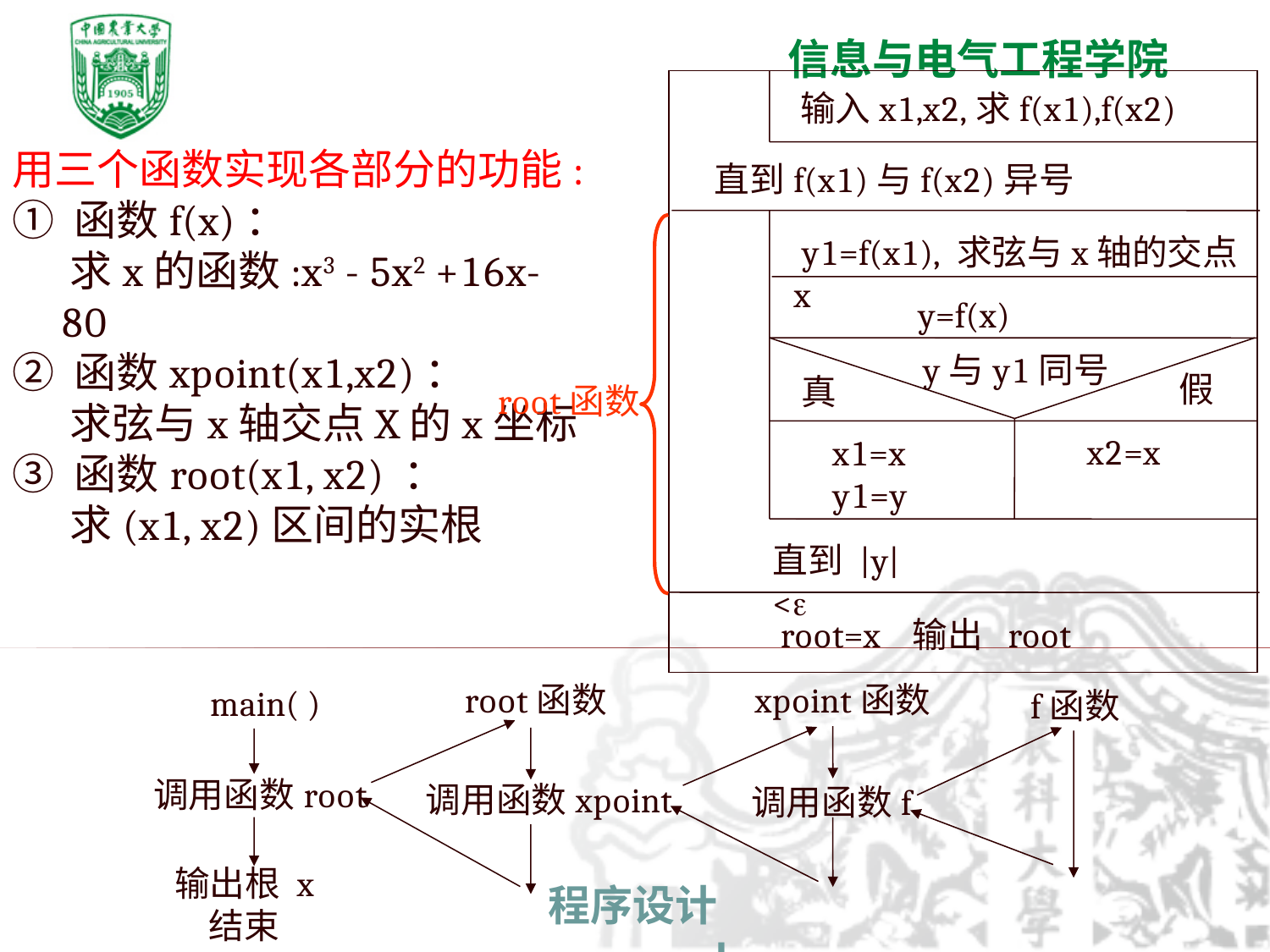

输入x1,x2,求f(x1),f(x2)

直到f(x1)与f(x2)异号

 y1=f(x1), 求弦与x轴的交点x

y=f(x)

y与y1同号
假
真

x2=x
x1=x
y1=y

直到 |y|<ε

root=x   输出  root
用三个函数实现各部分的功能:
① 函数f(x)：
     求x的函数:x3 - 5x2 +16x-80
② 函数xpoint(x1,x2)：
     求弦与x轴交点X的x坐标
③ 函数root(x1, x2) ：
     求(x1, x2)区间的实根

root函数
root函数
xpoint函数
main( )
f函数

调用函数root
调用函数xpoint
调用函数f

输出根 x
结束